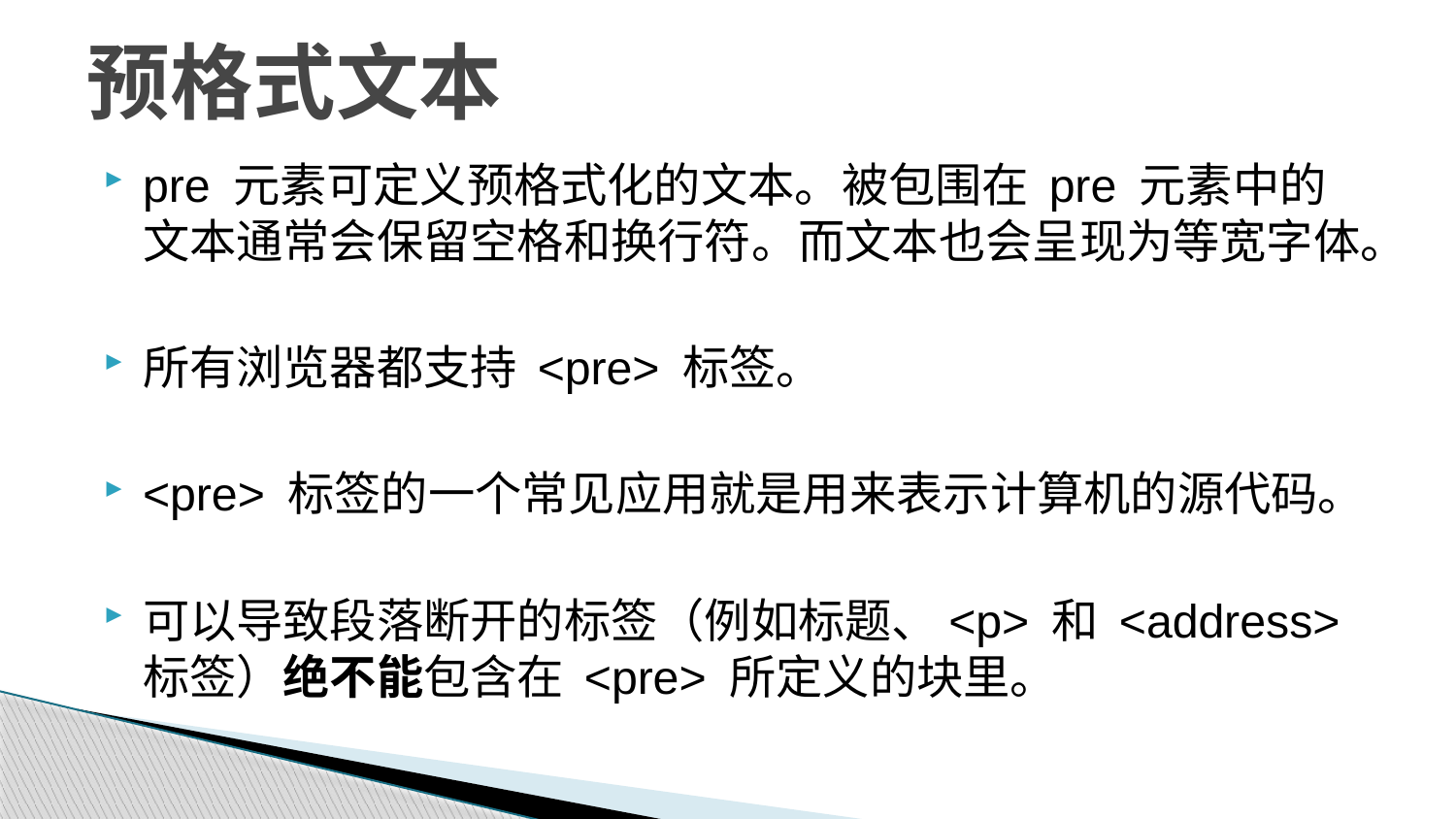

# 预格式文本
pre 元素可定义预格式化的文本。被包围在 pre 元素中的文本通常会保留空格和换行符。而文本也会呈现为等宽字体。

所有浏览器都支持 <pre> 标签。

<pre> 标签的一个常见应用就是用来表示计算机的源代码。

可以导致段落断开的标签（例如标题、<p> 和 <address> 标签）绝不能包含在 <pre> 所定义的块里。